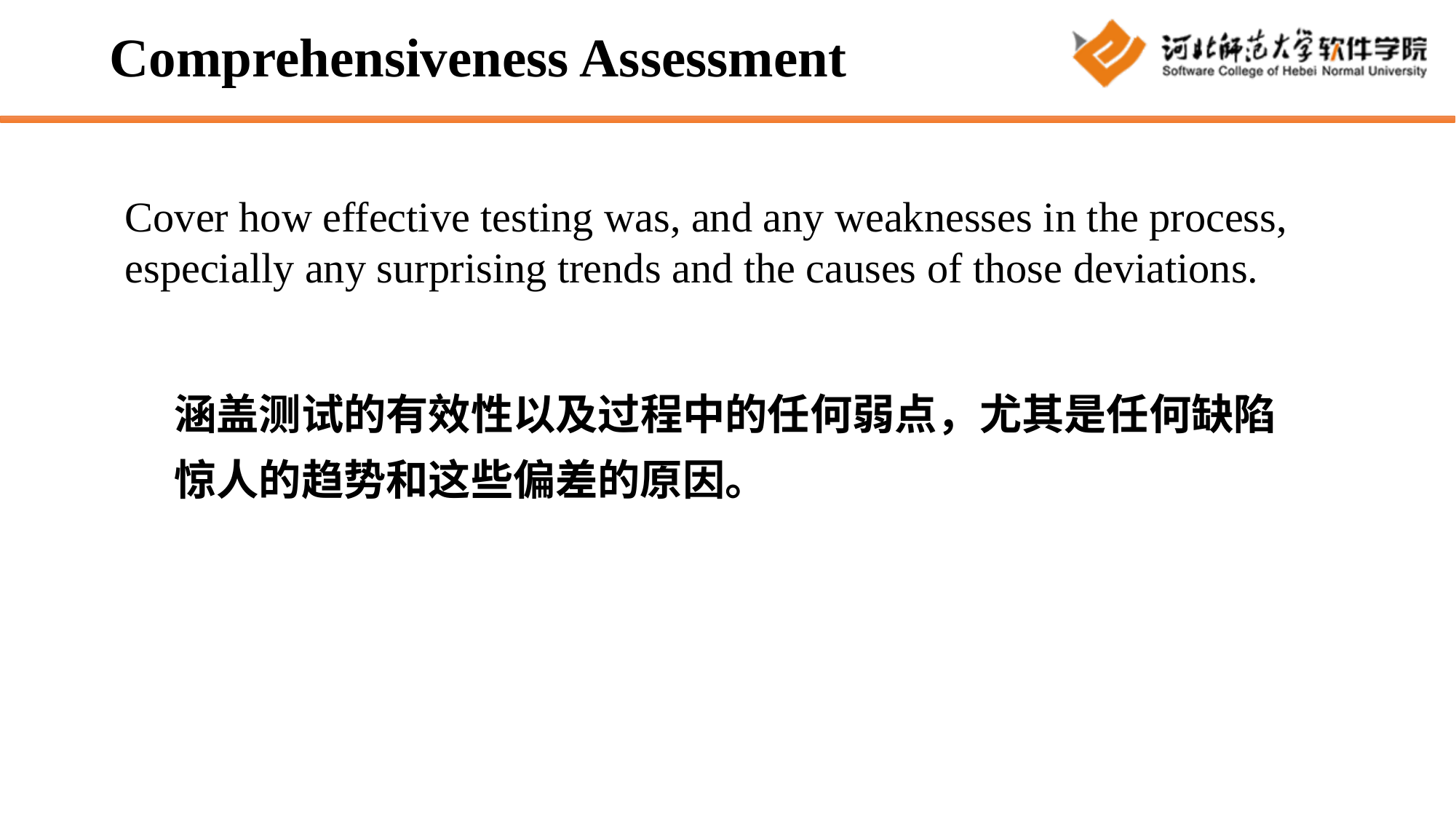

# Comprehensiveness Assessment
Cover how effective testing was, and any weaknesses in the process, especially any surprising trends and the causes of those deviations.
涵盖测试的有效性以及过程中的任何弱点，尤其是任何缺陷
惊人的趋势和这些偏差的原因。